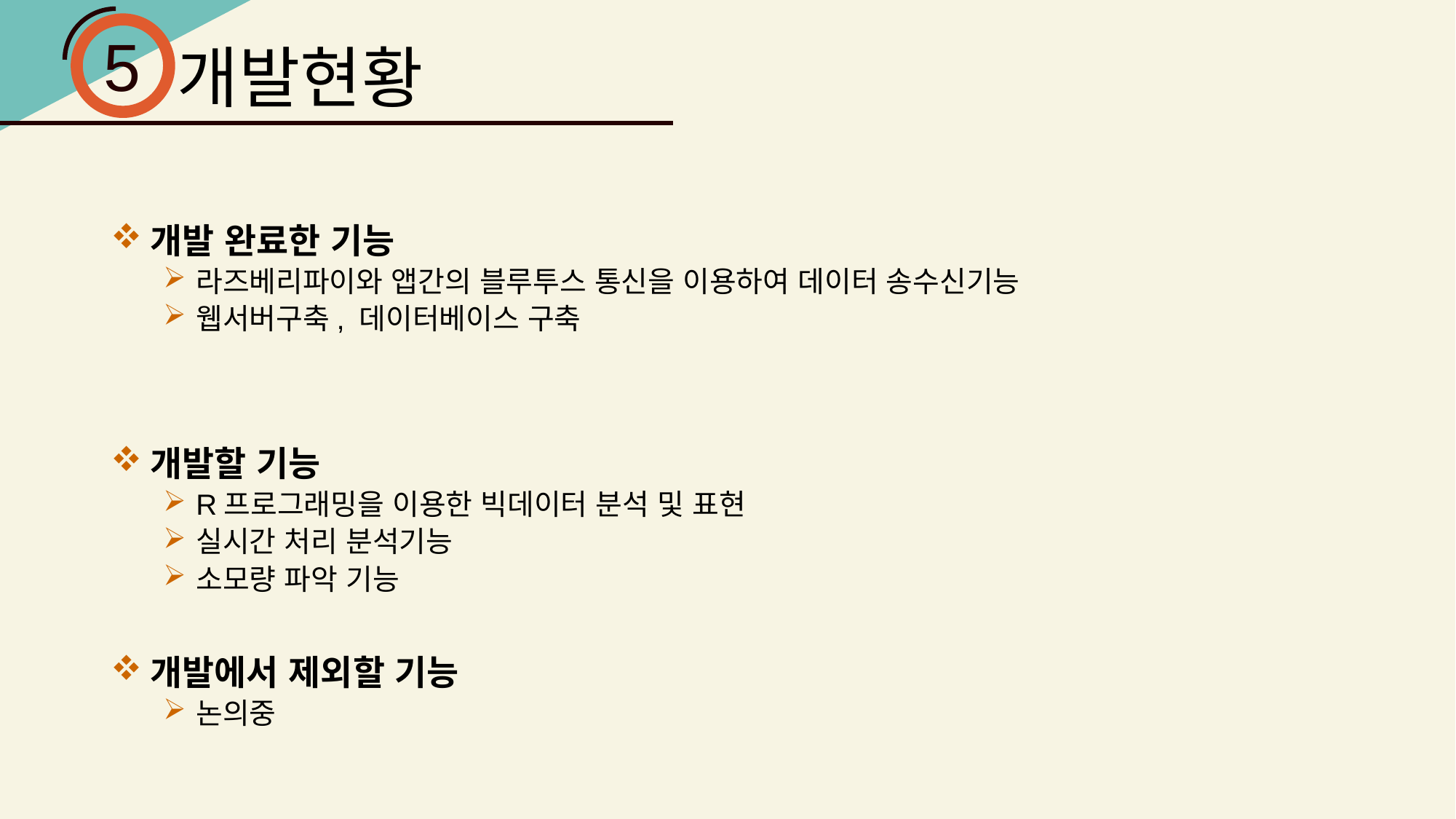

5
개발현황
개발 완료한 기능
라즈베리파이와 앱간의 블루투스 통신을 이용하여 데이터 송수신기능
웹서버구축, 데이터베이스 구축

개발할 기능
R프로그래밍을 이용한 빅데이터 분석 및 표현
실시간 처리 분석기능
소모량 파악 기능

개발에서 제외할 기능
논의중